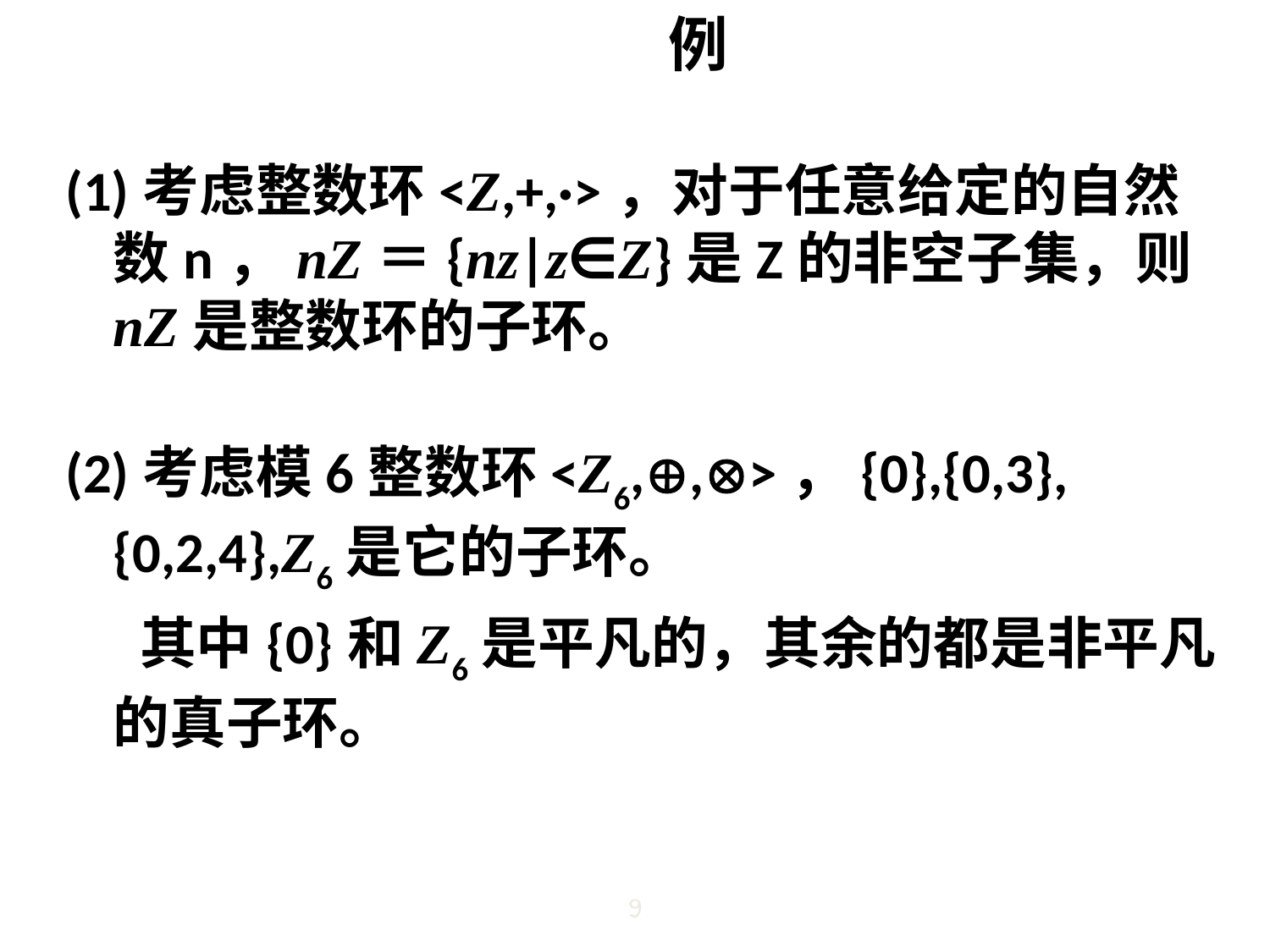

# 例
(1)考虑整数环<Z,+,·>，对于任意给定的自然数n，nZ＝{nz|z∈Z}是Z的非空子集，则nZ是整数环的子环。
(2)考虑模6整数环<Z6,⊕,⊗>，{0},{0,3}, {0,2,4},Z6是它的子环。
	 其中{0}和Z6是平凡的，其余的都是非平凡的真子环。
9